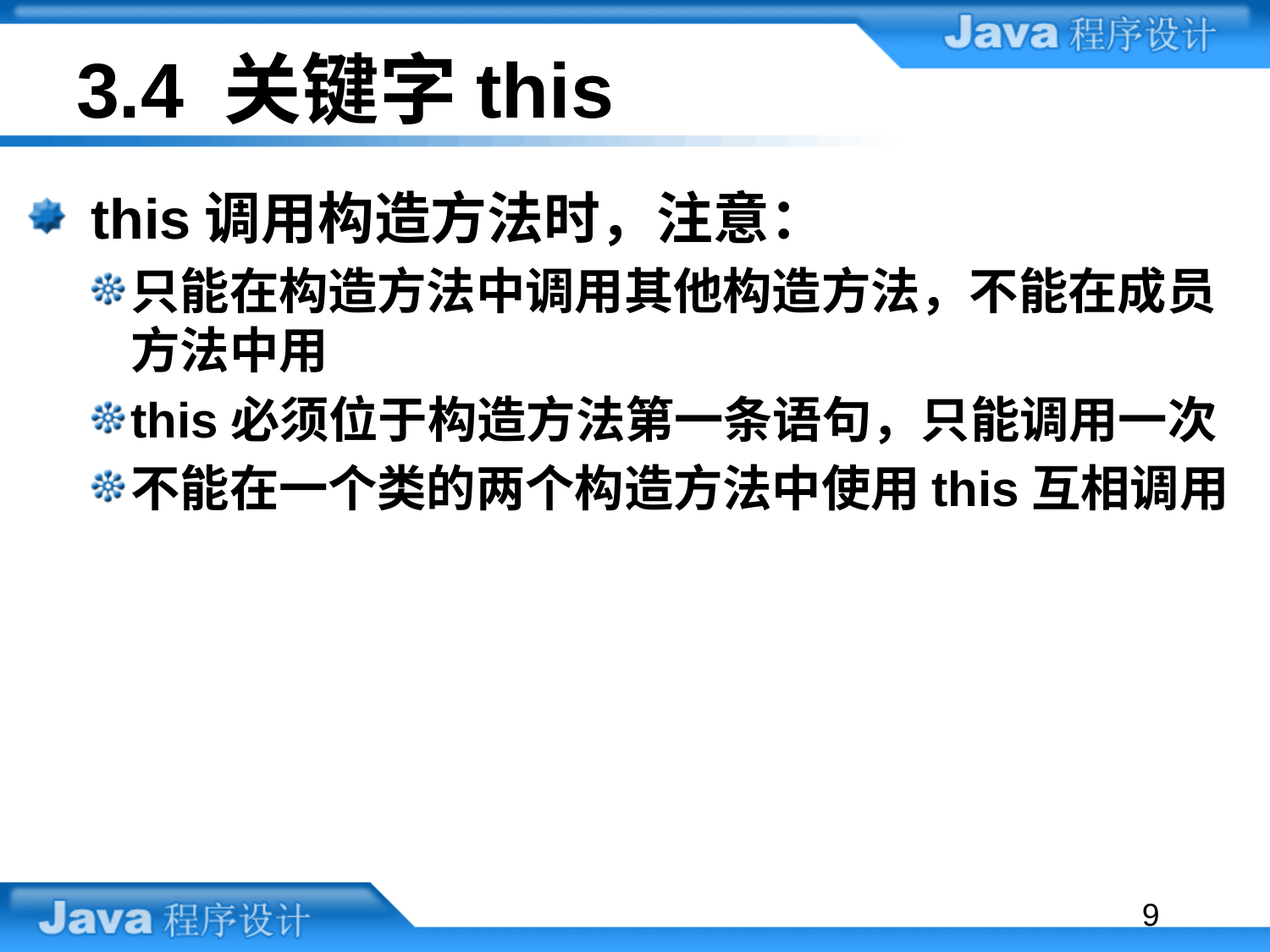

# 3.4 关键字this
 this调用构造方法时，注意：
只能在构造方法中调用其他构造方法，不能在成员方法中用
this必须位于构造方法第一条语句，只能调用一次
不能在一个类的两个构造方法中使用this互相调用